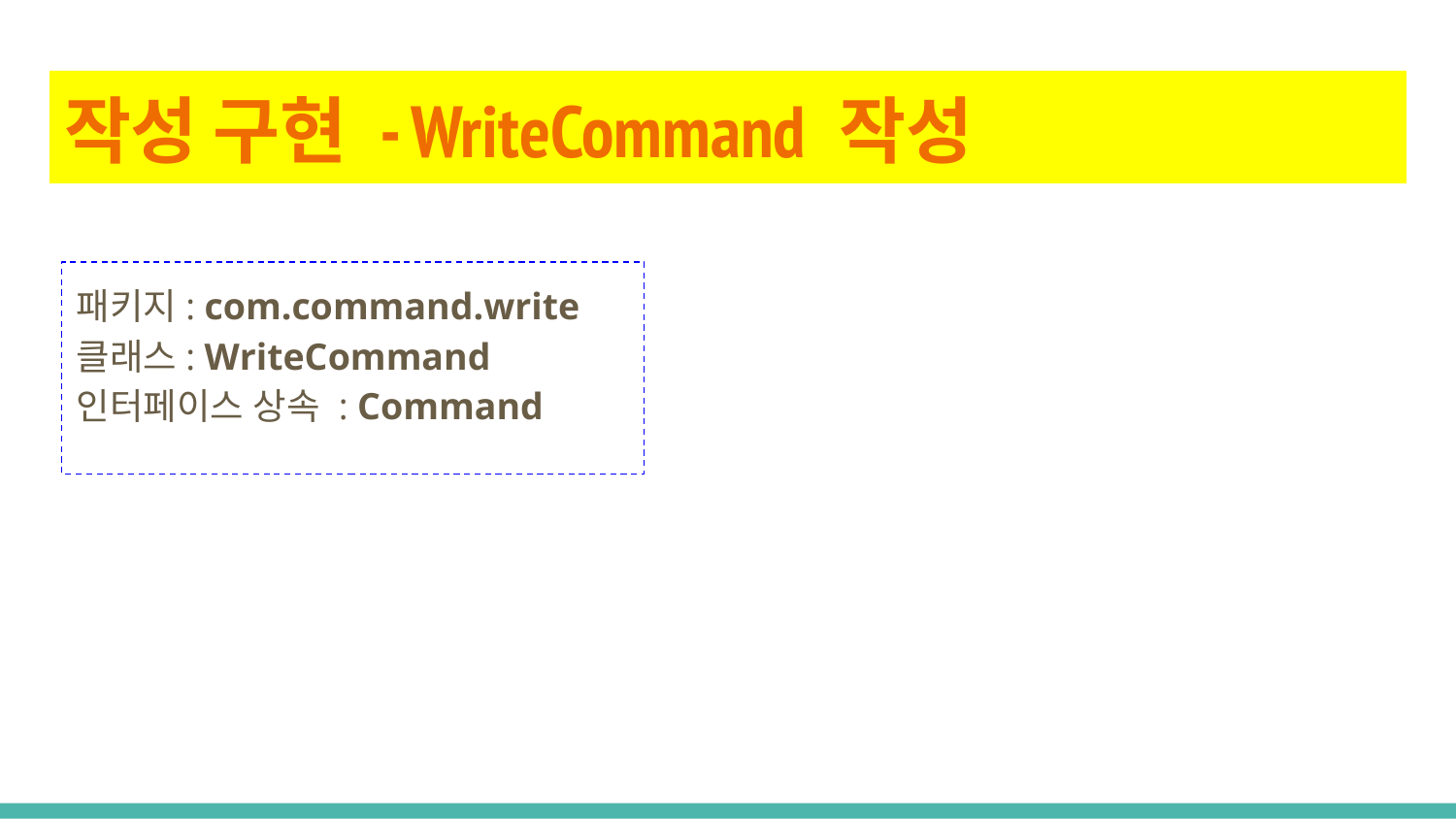

# 작성 구현 - WriteCommand 작성
패키지: com.command.write
클래스: WriteCommand
인터페이스 상속 : Command